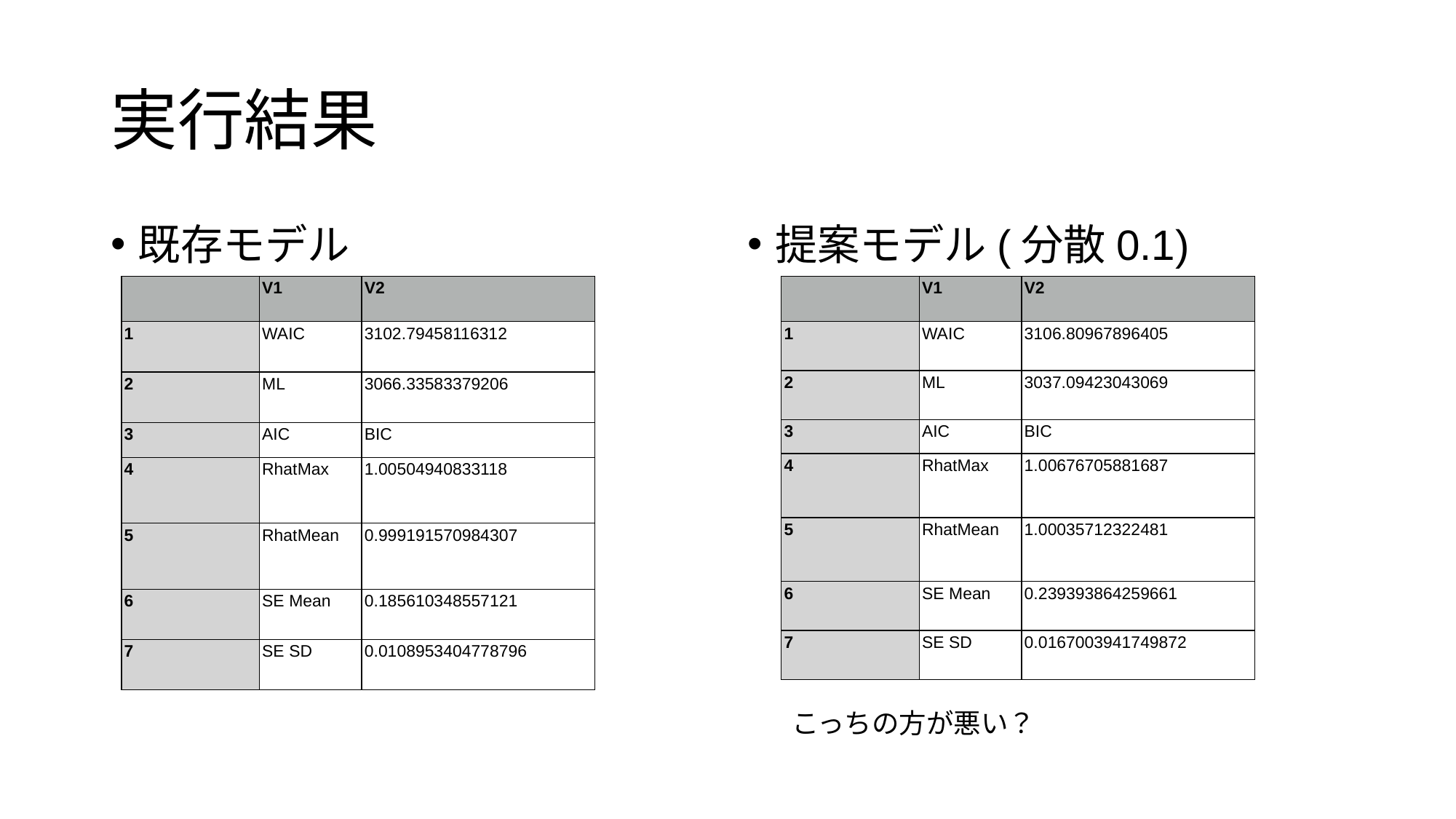

# 実行結果
既存モデル

提案モデル(分散0.1)
|  | V1 | V2 |
| --- | --- | --- |
| 1 | WAIC | 3102.79458116312 |
| 2 | ML | 3066.33583379206 |
| 3 | AIC | BIC |
| 4 | RhatMax | 1.00504940833118 |
| 5 | RhatMean | 0.999191570984307 |
| 6 | SE Mean | 0.185610348557121 |
| 7 | SE SD | 0.0108953404778796 |
|  | V1 | V2 |
| --- | --- | --- |
| 1 | WAIC | 3106.80967896405 |
| 2 | ML | 3037.09423043069 |
| 3 | AIC | BIC |
| 4 | RhatMax | 1.00676705881687 |
| 5 | RhatMean | 1.00035712322481 |
| 6 | SE Mean | 0.239393864259661 |
| 7 | SE SD | 0.0167003941749872 |
こっちの方が悪い？